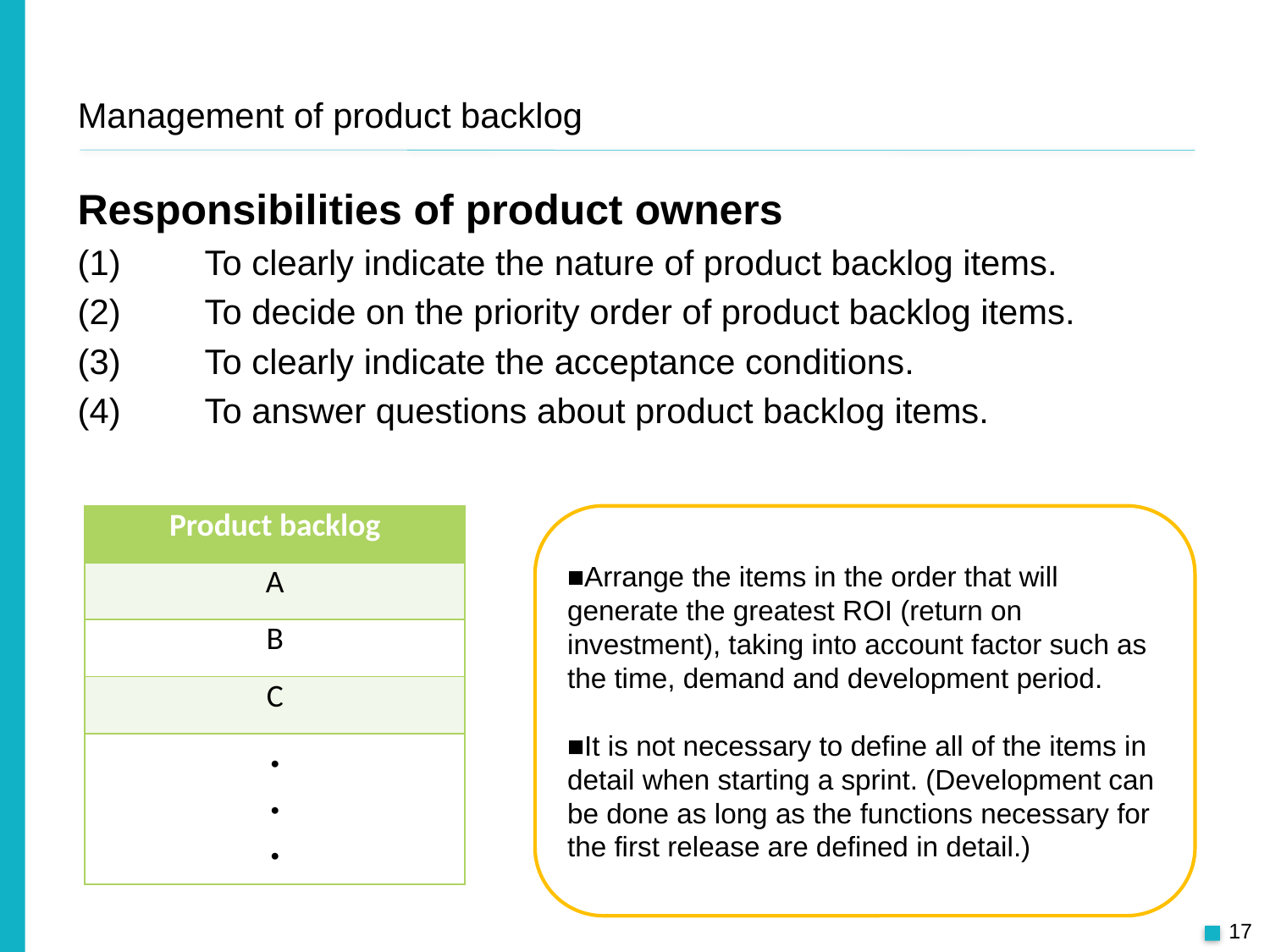

# Management of product backlog
Responsibilities of product owners
(1)	To clearly indicate the nature of product backlog items.
(2)	To decide on the priority order of product backlog items.
(3)	To clearly indicate the acceptance conditions.
(4)	To answer questions about product backlog items.

| Product backlog |
| --- |
| A |
| B |
| C |
| ・ ・ ・ |

■Arrange the items in the order that will generate the greatest ROI (return on investment), taking into account factor such as the time, demand and development period.

■It is not necessary to define all of the items in detail when starting a sprint. (Development can be done as long as the functions necessary for the first release are defined in detail.)

17